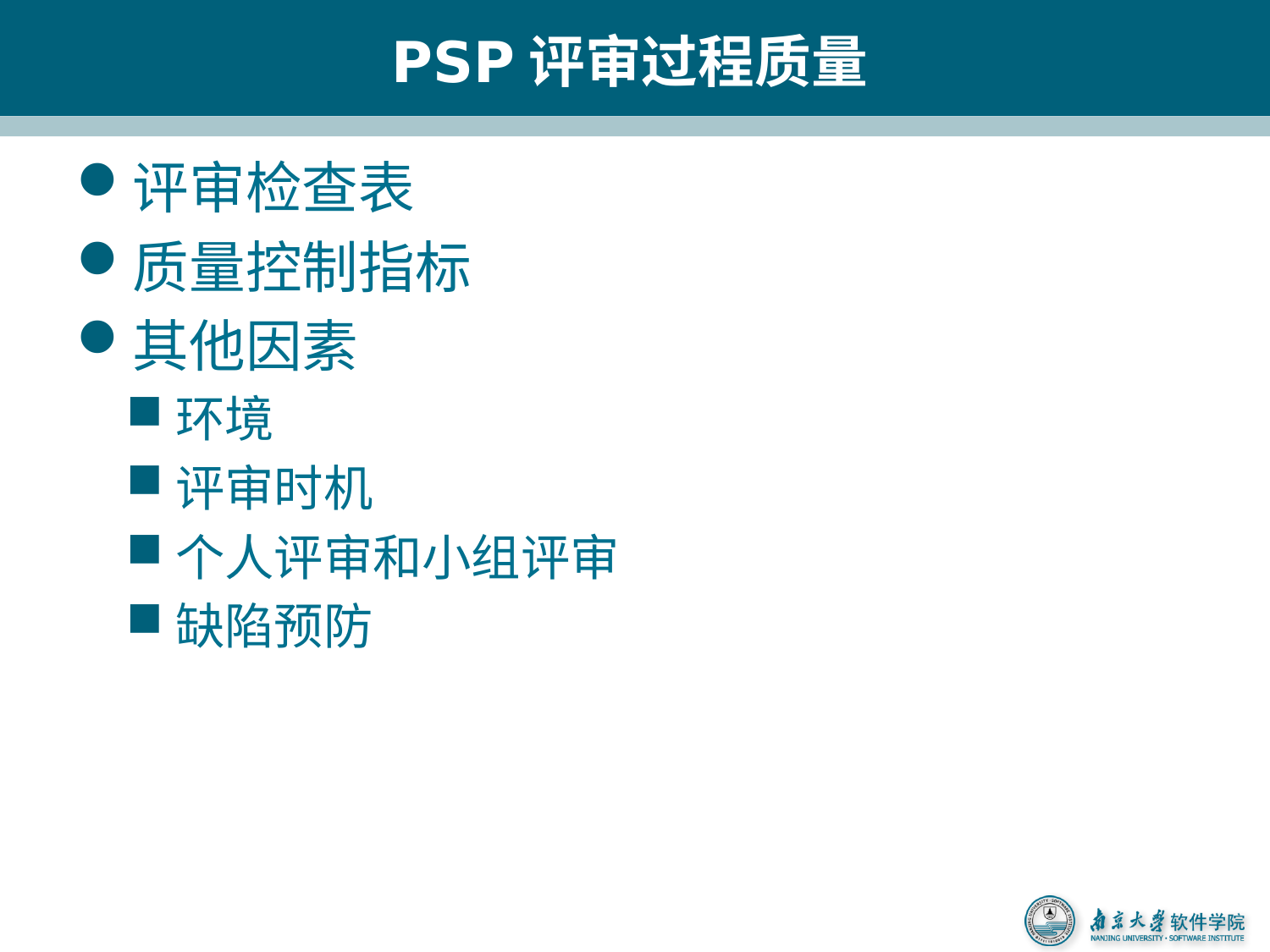

# PSP评审过程质量
评审检查表
质量控制指标
其他因素
环境
评审时机
个人评审和小组评审
缺陷预防